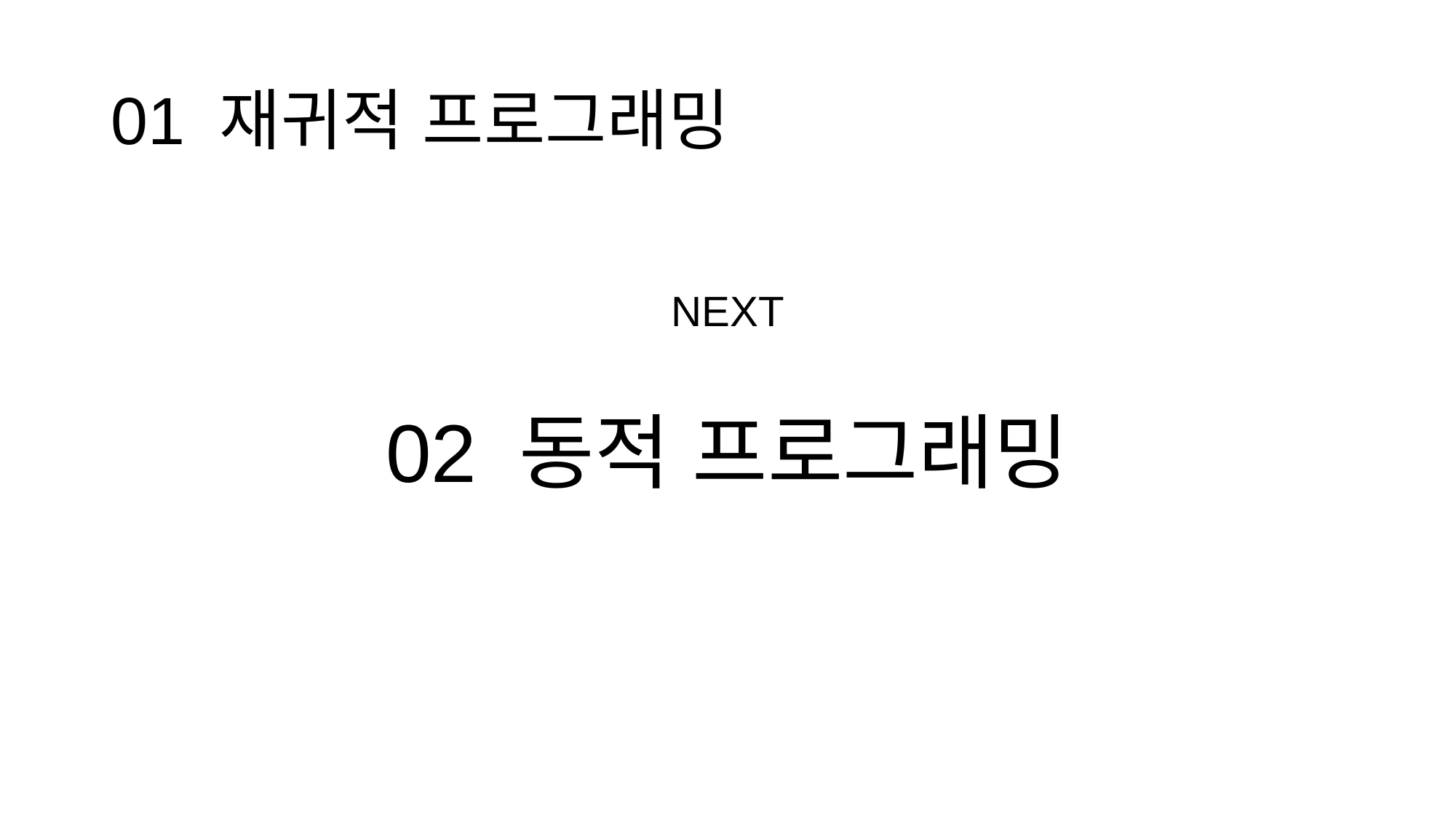

# 01 재귀적 프로그래밍

NEXT

02 동적 프로그래밍